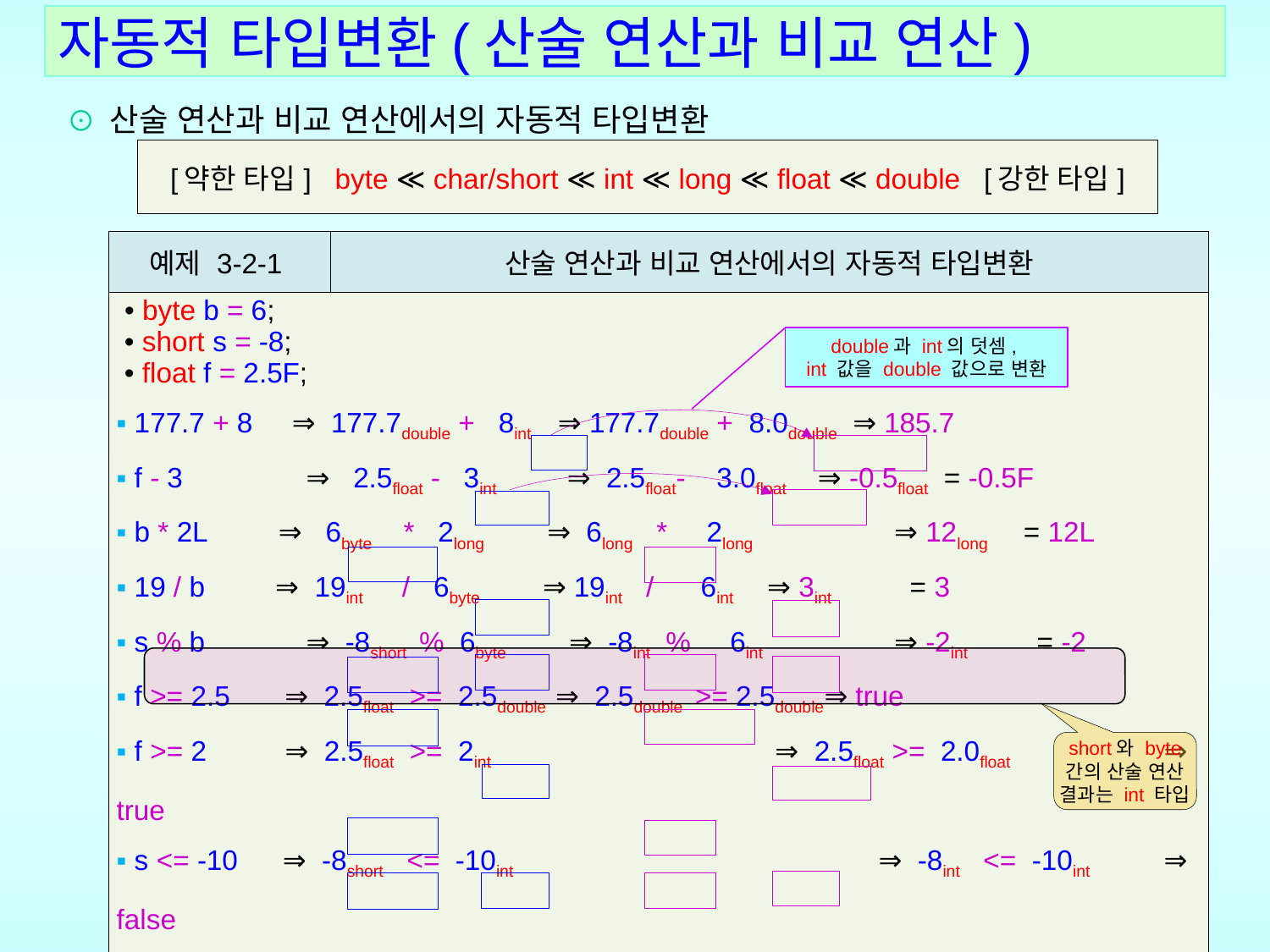

자동적 타입변환(산술 연산과 비교 연산)
⊙ 산술 연산과 비교 연산에서의 자동적 타입변환
| [약한 타입] byte ≪ char/short ≪ int ≪ long ≪ float ≪ double [강한 타입] |
| --- |
| 예제 3-2-1 | 산술 연산과 비교 연산에서의 자동적 타입변환 |
| --- | --- |
| • byte b = 6; • short s = -8; • float f = 2.5F; ▪ 177.7 + 8 ⇒ 177.7double + 8int ⇒ 177.7double + 8.0double ⇒ 185.7 ▪ f - 3 ⇒ 2.5float - 3int ⇒ 2.5float- 3.0float ⇒ -0.5float = -0.5F ▪ b \* 2L ⇒ 6byte \* 2long ⇒ 6long \* 2long ⇒ 12long = 12L ▪ 19 / b ⇒ 19int / 6byte ⇒ 19int / 6int ⇒ 3int = 3 ▪ s % b ⇒ -8short % 6byte ⇒ -8int % 6int ⇒ -2int = -2 ▪ f >= 2.5 ⇒ 2.5float >= 2.5double ⇒ 2.5double >= 2.5double⇒ true ▪ f >= 2 ⇒ 2.5float >= 2int ⇒ 2.5float >= 2.0float ⇒ true ▪ s <= -10 ⇒ -8short <= -10int ⇒ -8int <= -10int ⇒ false ▪ s != b ⇒ -8short != 6byte ⇒ -8int != 6int ⇒ true |  |
double과 int의 덧셈,
int 값을 double 값으로 변환

short와 byte 간의 산술 연산 결과는 int 타입